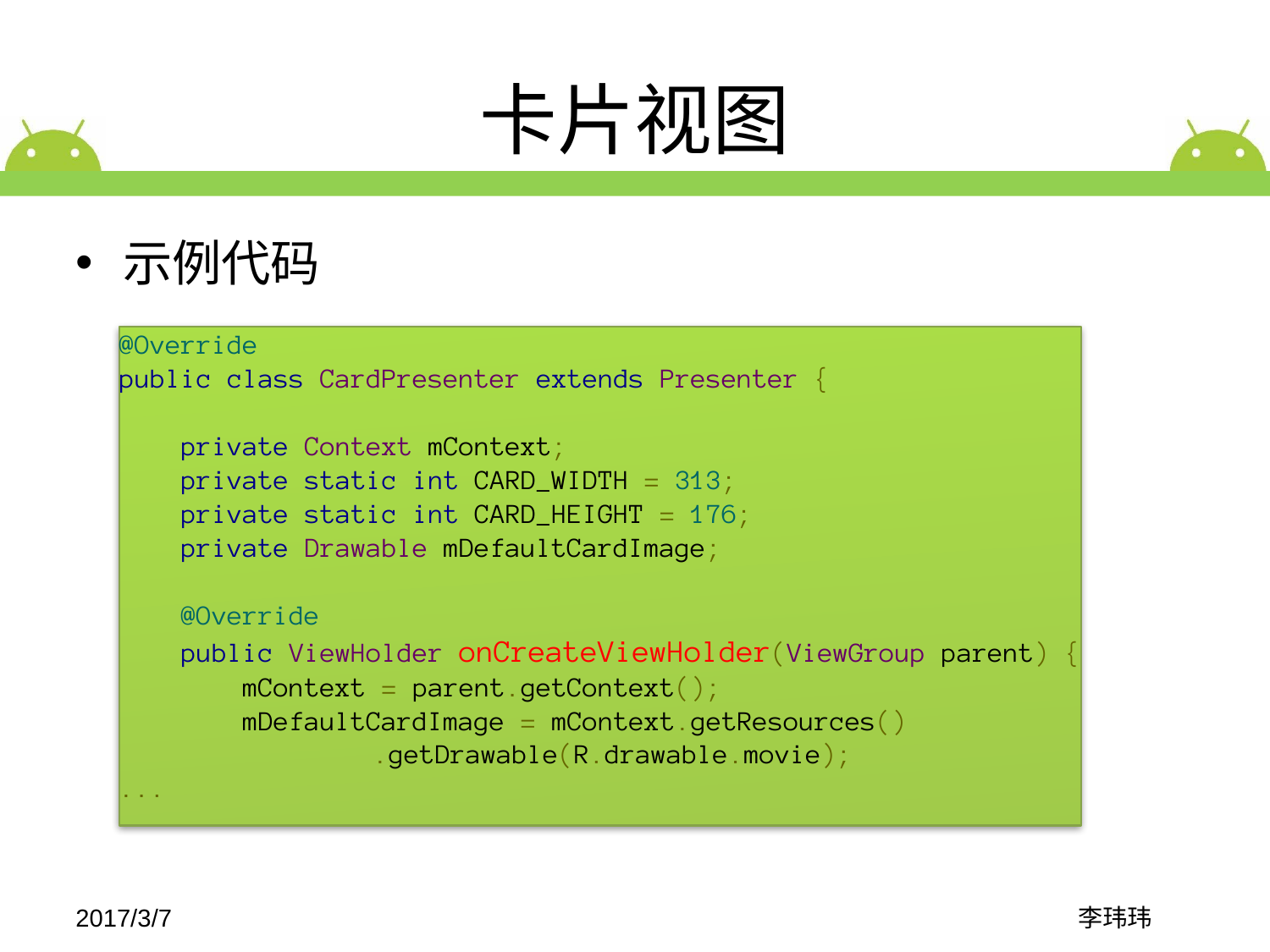

# 卡片视图
示例代码
@Override
public class CardPresenter extends Presenter {
    private Context mContext;
    private static int CARD_WIDTH = 313;
    private static int CARD_HEIGHT = 176;
    private Drawable mDefaultCardImage;
    @Override
    public ViewHolder onCreateViewHolder(ViewGroup parent) {
        mContext = parent.getContext();
        mDefaultCardImage = mContext.getResources()
		.getDrawable(R.drawable.movie);
...